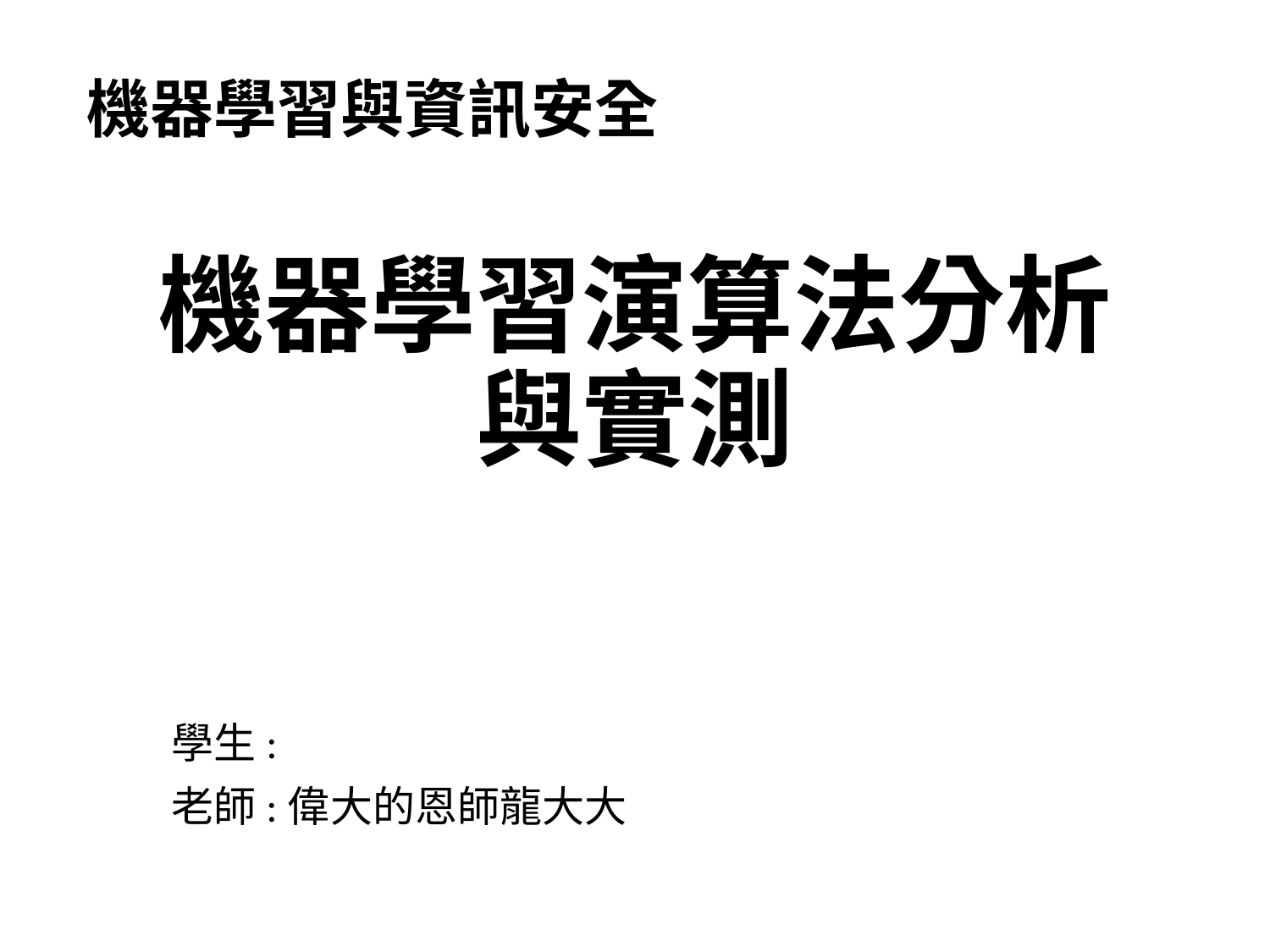

機器學習與資訊安全
# 機器學習演算法分析與實測
學生:
老師:偉大的恩師龍大大